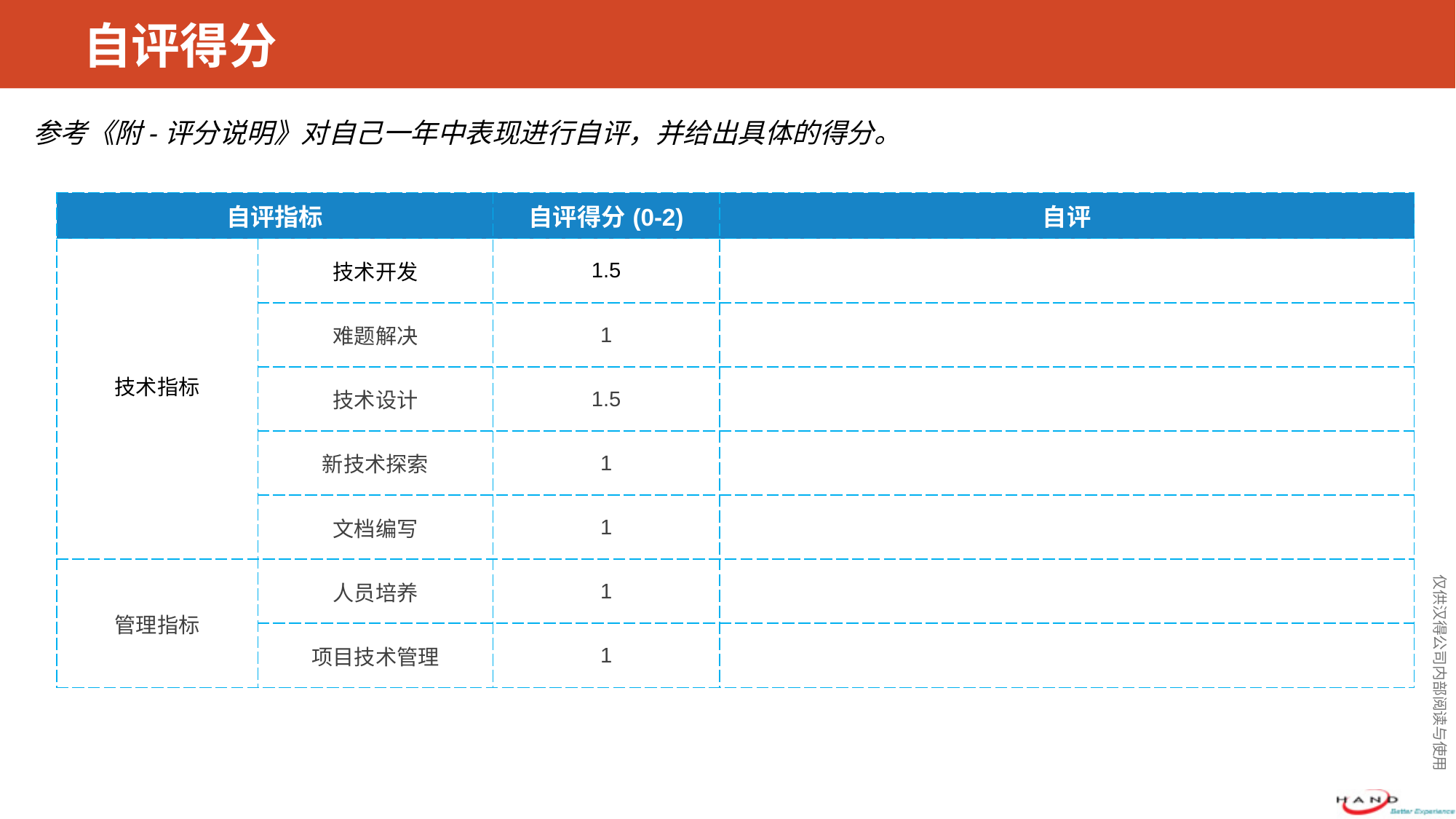

# 自评得分
参考《附-评分说明》对自己一年中表现进行自评，并给出具体的得分。
| 自评指标 |  | 自评得分(0-2) | 自评 |
| --- | --- | --- | --- |
| 技术指标 | 技术开发 | 1.5 |  |
|  | 难题解决 | 1 |  |
|  | 技术设计 | 1.5 |  |
|  | 新技术探索 | 1 |  |
|  | 文档编写 | 1 |  |
| 管理指标 | 人员培养 | 1 |  |
|  | 项目技术管理 | 1 |  |